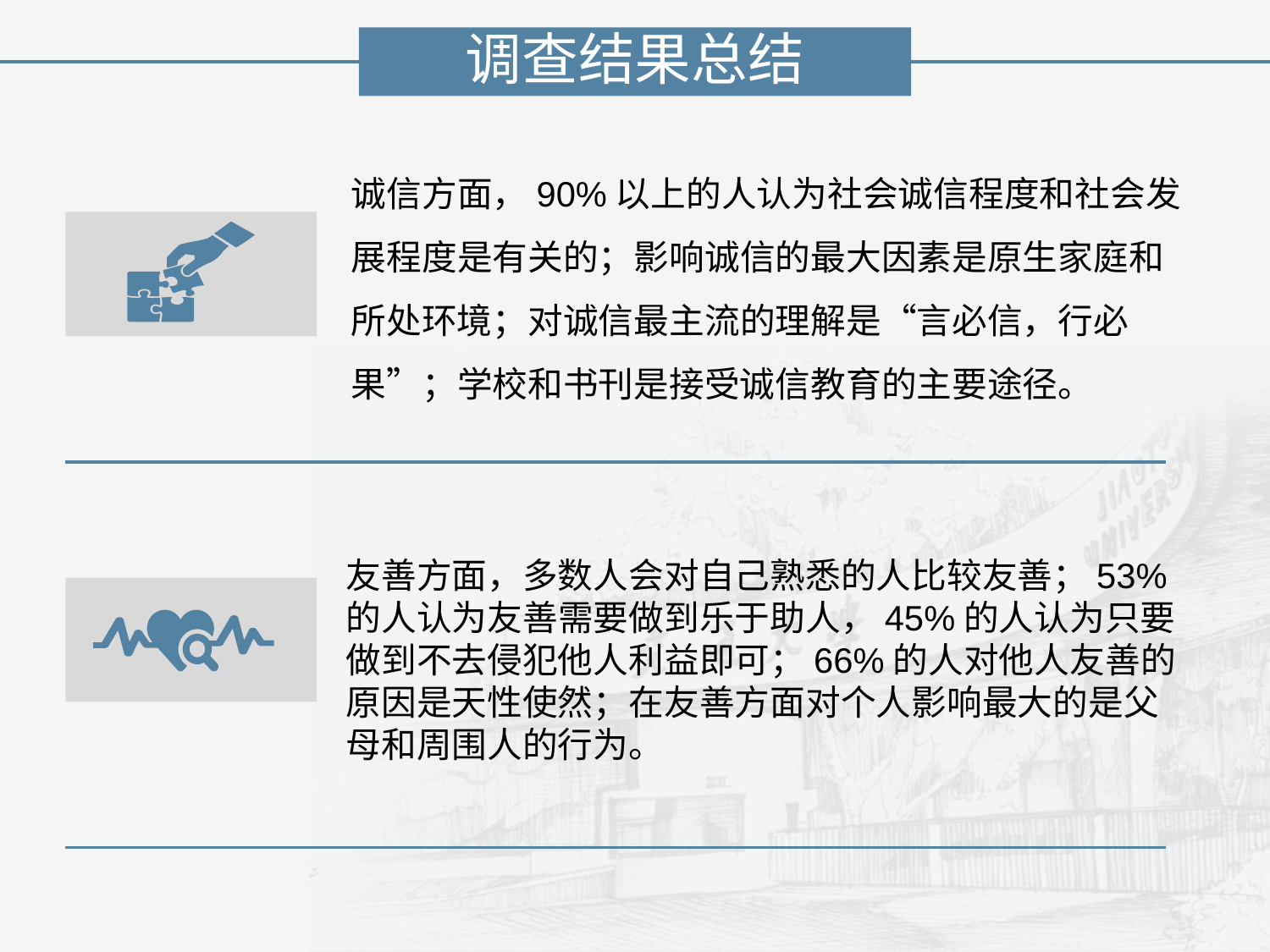

调查结果总结
诚信方面，90%以上的人认为社会诚信程度和社会发展程度是有关的；影响诚信的最大因素是原生家庭和所处环境；对诚信最主流的理解是“言必信，行必果”；学校和书刊是接受诚信教育的主要途径。

友善方面，多数人会对自己熟悉的人比较友善；53%的人认为友善需要做到乐于助人，45%的人认为只要做到不去侵犯他人利益即可；66%的人对他人友善的原因是天性使然；在友善方面对个人影响最大的是父母和周围人的行为。